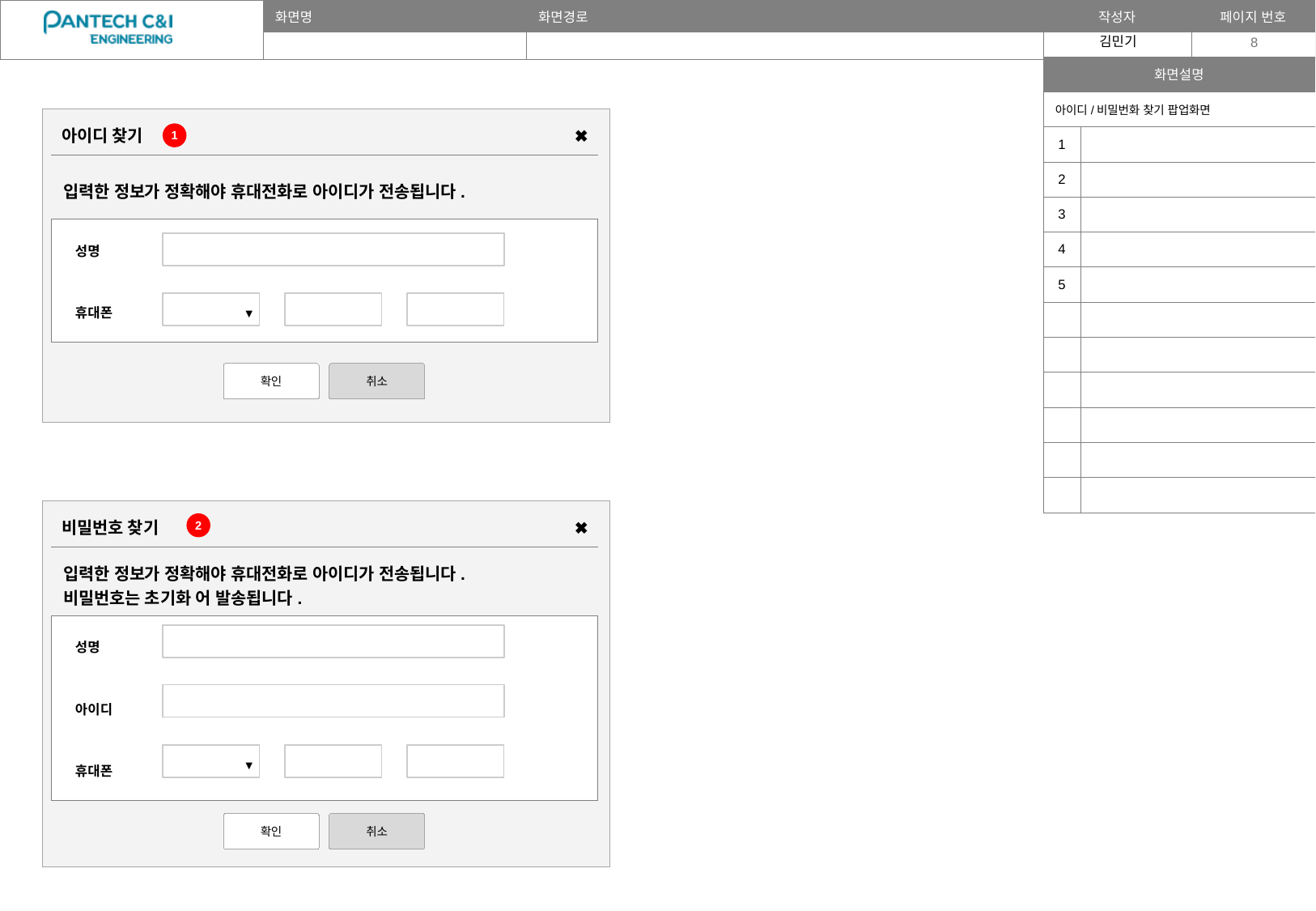

8
| 화면설명 |  |
| --- | --- |
| 아이디/비밀번화 찾기 팝업화면 |  |
| 1 |  |
| 2 |  |
| 3 |  |
| 4 |  |
| 5 |  |
|  |  |
|  |  |
|  |  |
|  |  |
|  |  |
|  |  |

아이디 찾기
✖
1
| 입력한 정보가 정확해야 휴대전화로 아이디가 전송됩니다. |  |
| --- | --- |
| 성명 |  |
| 휴대폰 |  |

▼

확인
취소

비밀번호 찾기
✖
2
| 입력한 정보가 정확해야 휴대전화로 아이디가 전송됩니다. 비밀번호는 초기화 어 발송됩니다. |  |
| --- | --- |
| 성명 |  |
| 아이디 |  |
| 휴대폰 |  |

▼

확인
취소